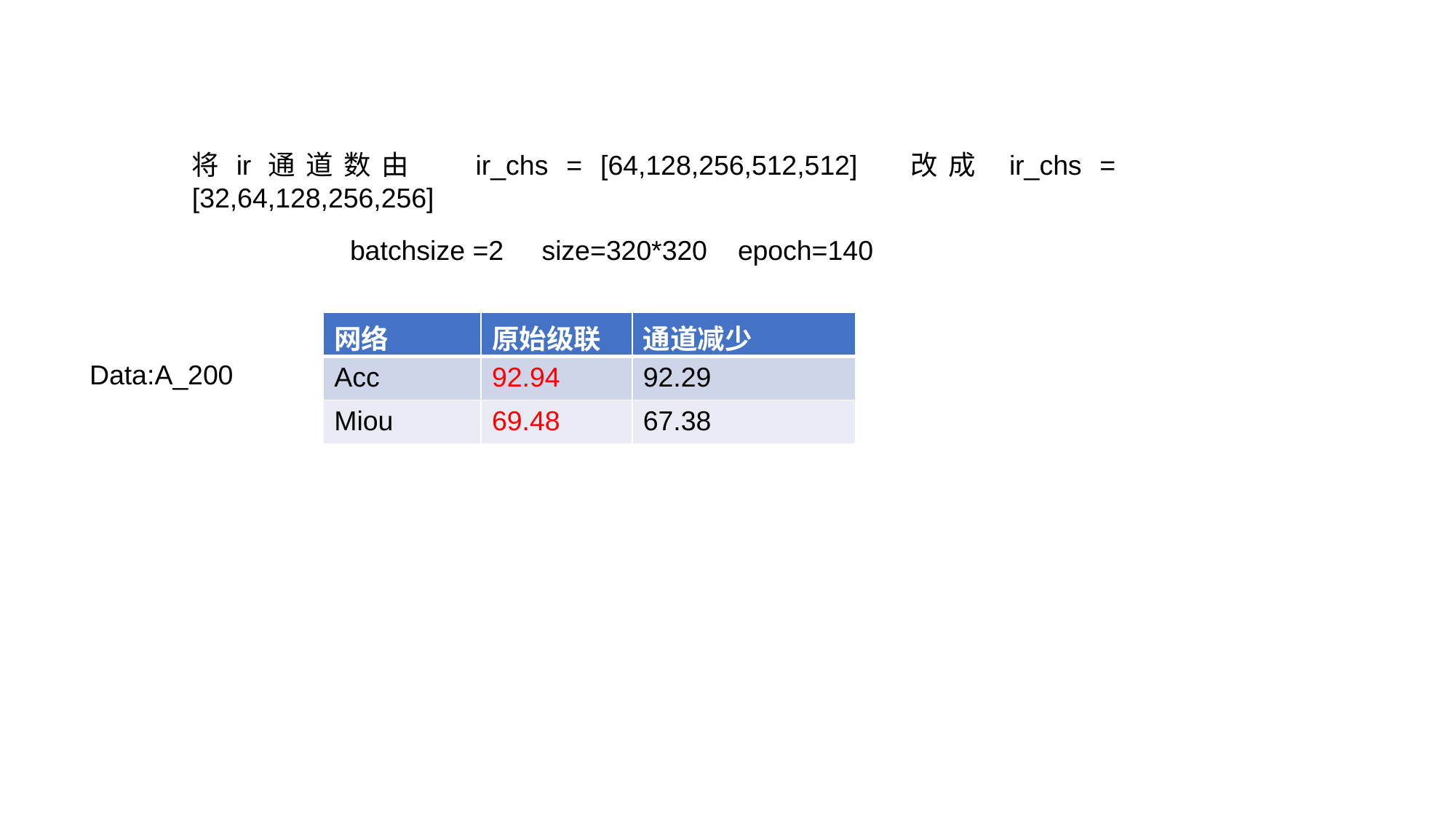

将ir通道数由   ir_chs = [64,128,256,512,512]  改成 ir_chs = [32,64,128,256,256]
batchsize =2     size=320*320    epoch=140
| 网络 | 原始级联 | 通道减少 |
| --- | --- | --- |
| Acc | 92.94 | 92.29 |
| Miou | 69.48 | 67.38 |
Data:A_200